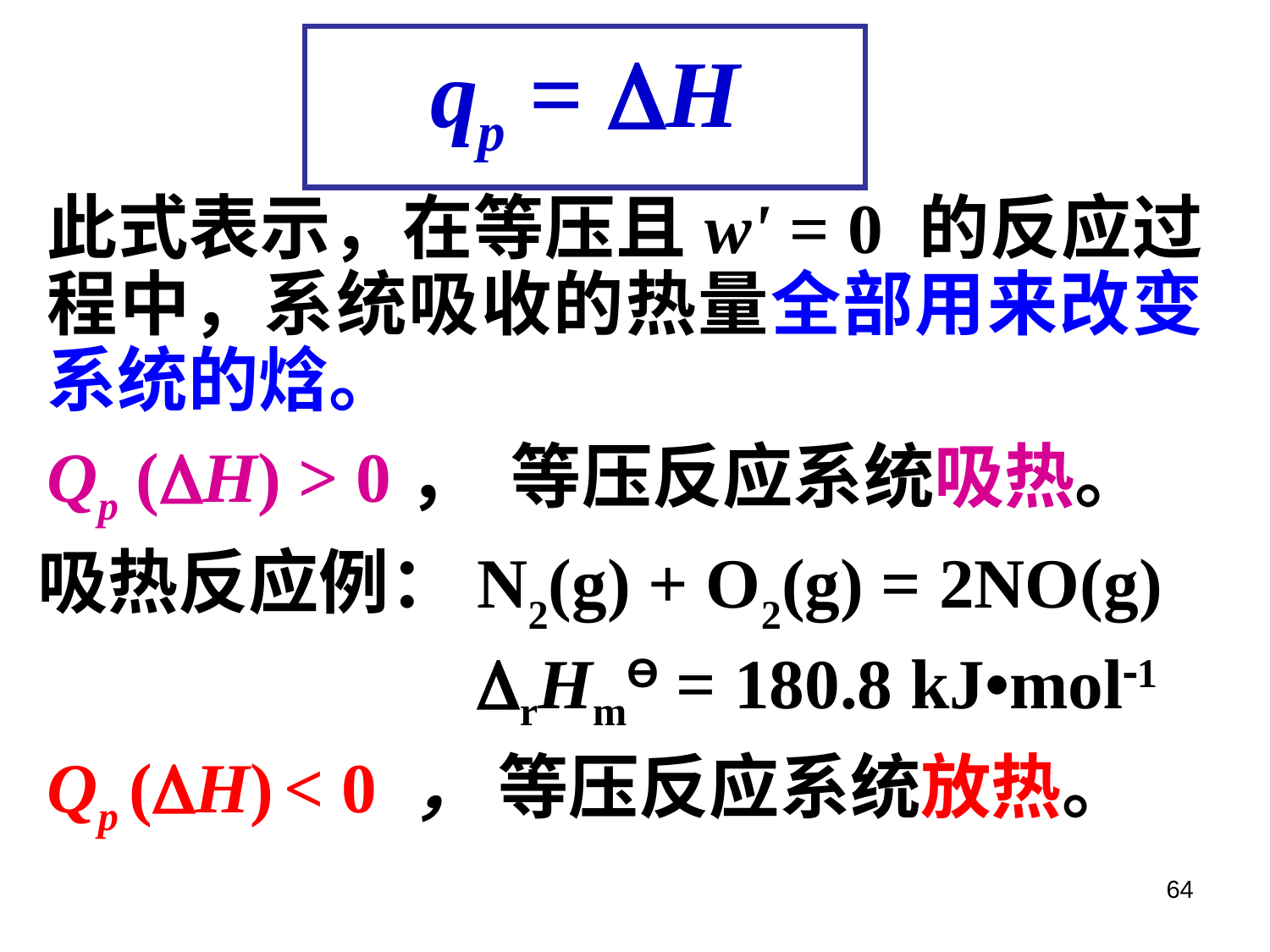

qp = ΔH
此式表示，在等压且w' = 0 的反应过程中，系统吸收的热量全部用来改变系统的焓。
Qp (ΔH) > 0，  等压反应系统吸热。
吸热反应例：N2(g) + O2(g) = 2NO(g)
                         ΔrHmƟ = 180.8 kJ•mol−1
Qp (ΔH) < 0 ， 等压反应系统放热。
64